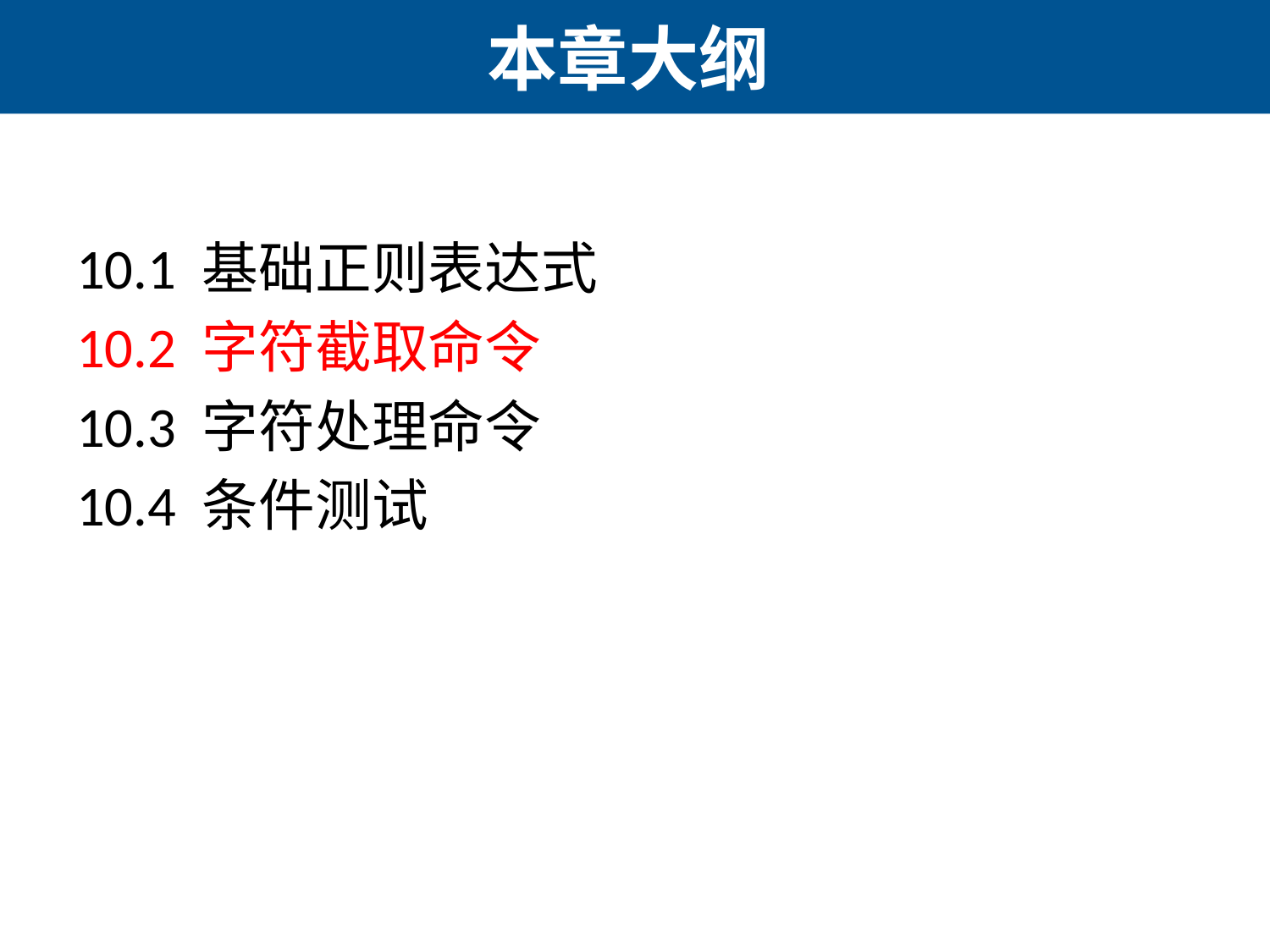

# 本章大纲
10.1 基础正则表达式
10.2 字符截取命令
10.3 字符处理命令
10.4 条件测试